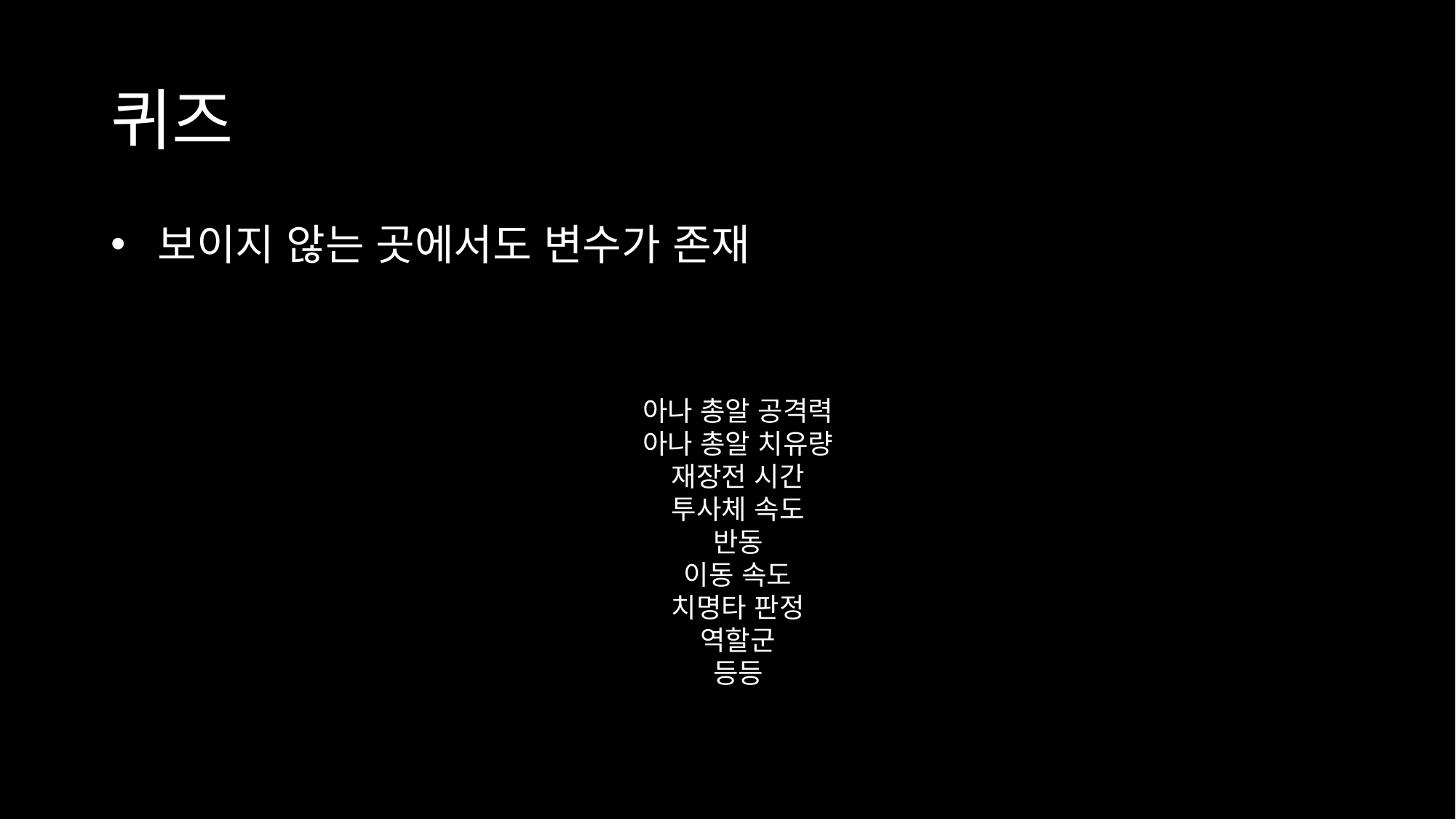

# 퀴즈
 보이지 않는 곳에서도 변수가 존재
아나 총알 공격력
아나 총알 치유량
재장전 시간
투사체 속도
반동
이동 속도
치명타 판정
역할군
등등